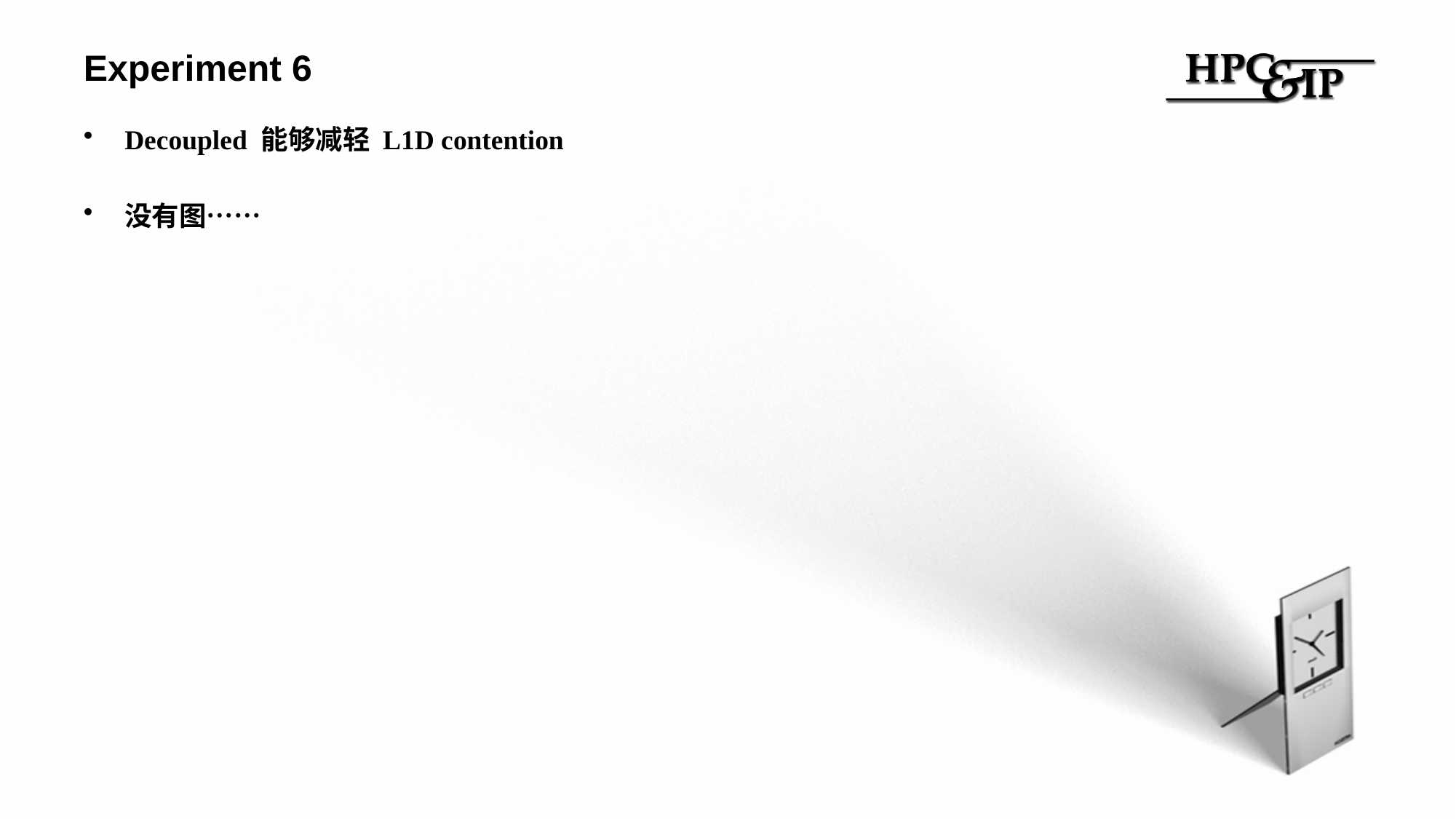

# Experiment 6
Decoupled 能够减轻 L1D contention

没有图……